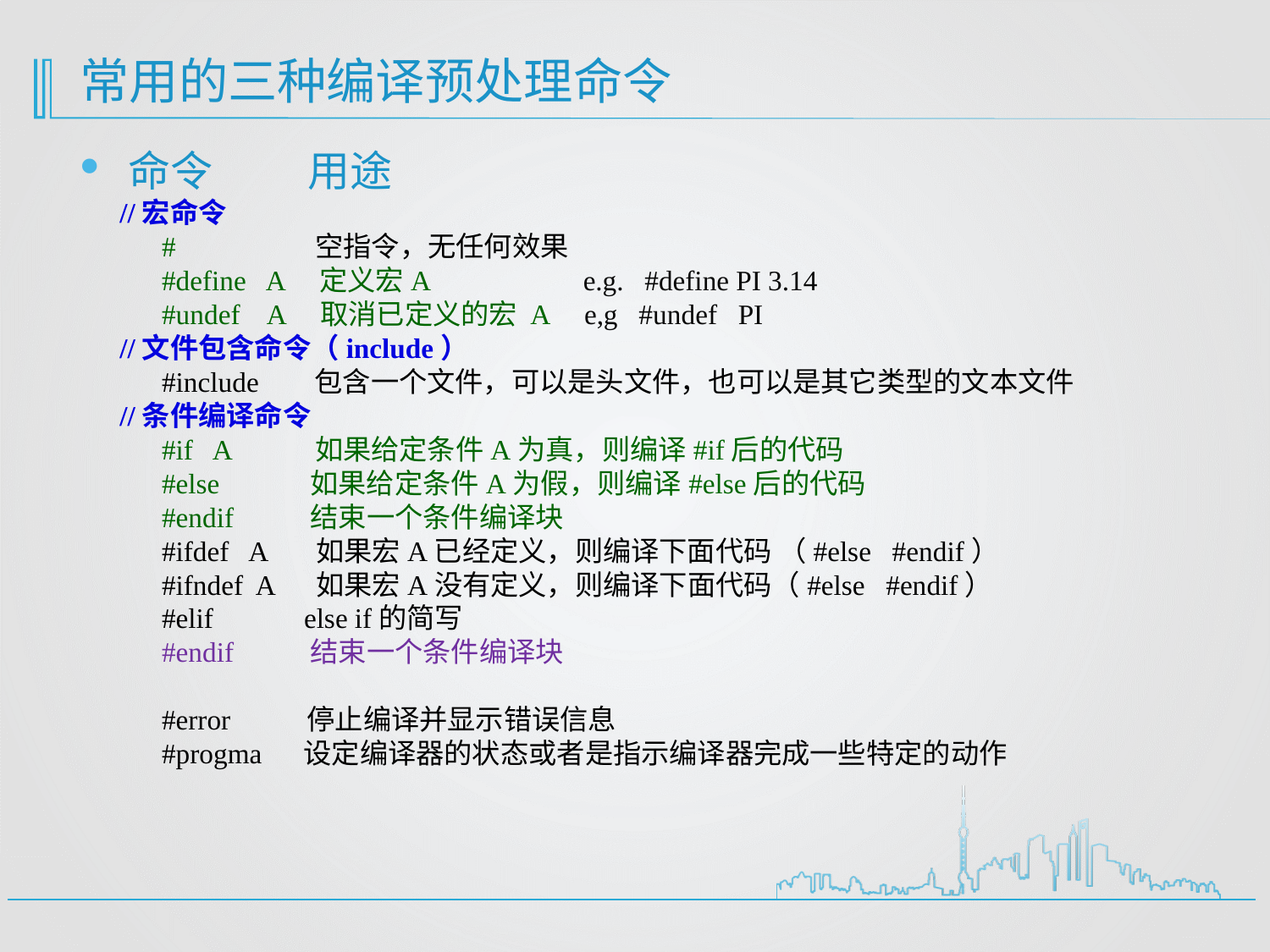

# 常用的三种编译预处理命令
命令          用途
//宏命令
      #                   空指令，无任何效果
      #define   A    定义宏A                      e.g.   #define PI 3.14
      #undef    A    取消已定义的宏 A     e,g   #undef   PI
//文件包含命令（include）
      #include       包含一个文件，可以是头文件，也可以是其它类型的文本文件
//条件编译命令
      #if   A           如果给定条件A为真，则编译#if后的代码
      #else            如果给定条件A为假，则编译#else后的代码
      #endif          结束一个条件编译块
      #ifdef   A      如果宏A已经定义，则编译下面代码 （#else   #endif）
      #ifndef  A     如果宏A没有定义，则编译下面代码（#else   #endif）
      #elif             else if的简写
      #endif          结束一个条件编译块

      #error          停止编译并显示错误信息
      #progma     设定编译器的状态或者是指示编译器完成一些特定的动作